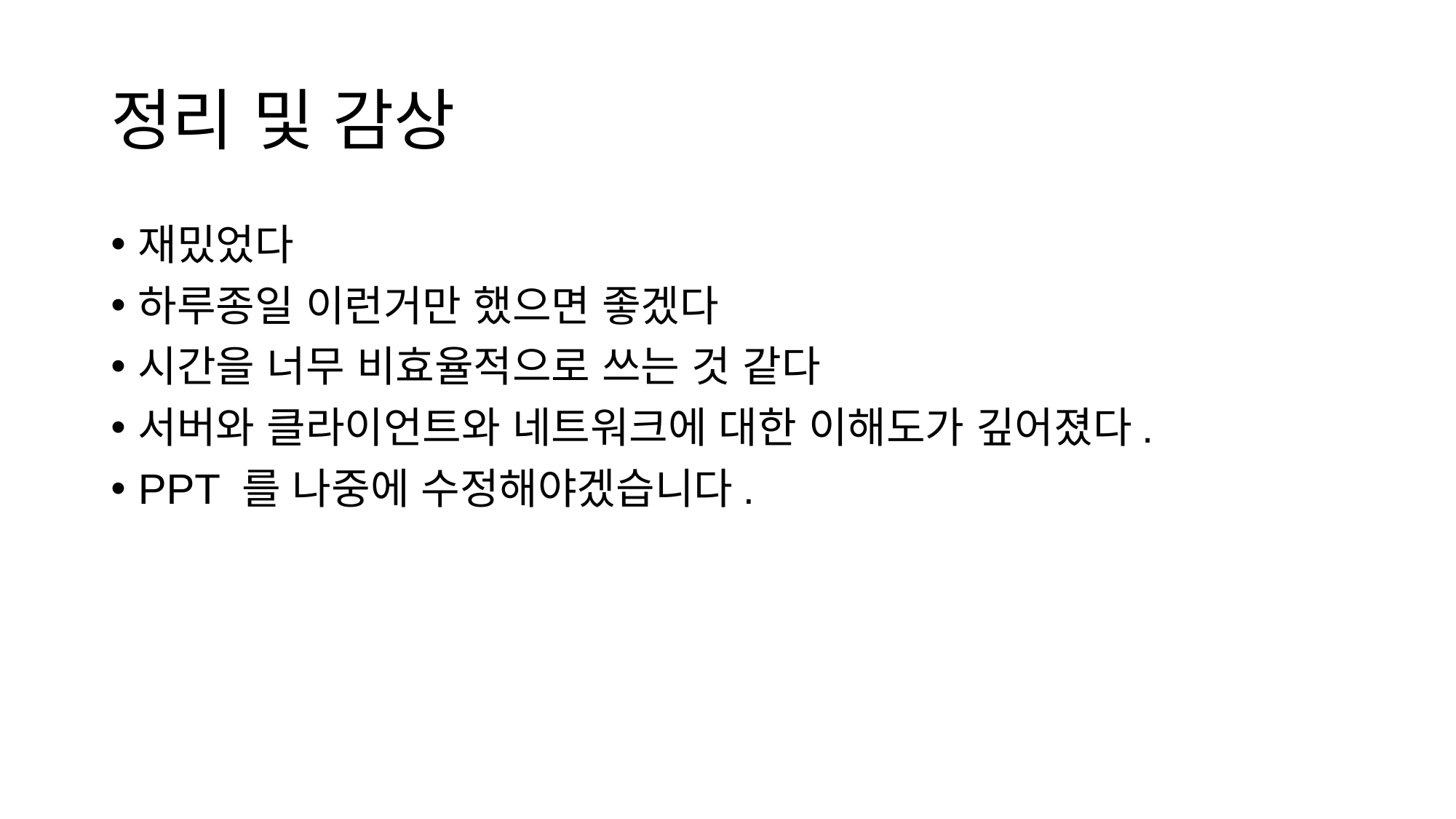

# 정리 및 감상
재밌었다
하루종일 이런거만 했으면 좋겠다
시간을 너무 비효율적으로 쓰는 것 같다
서버와 클라이언트와 네트워크에 대한 이해도가 깊어졌다.
PPT 를 나중에 수정해야겠습니다.